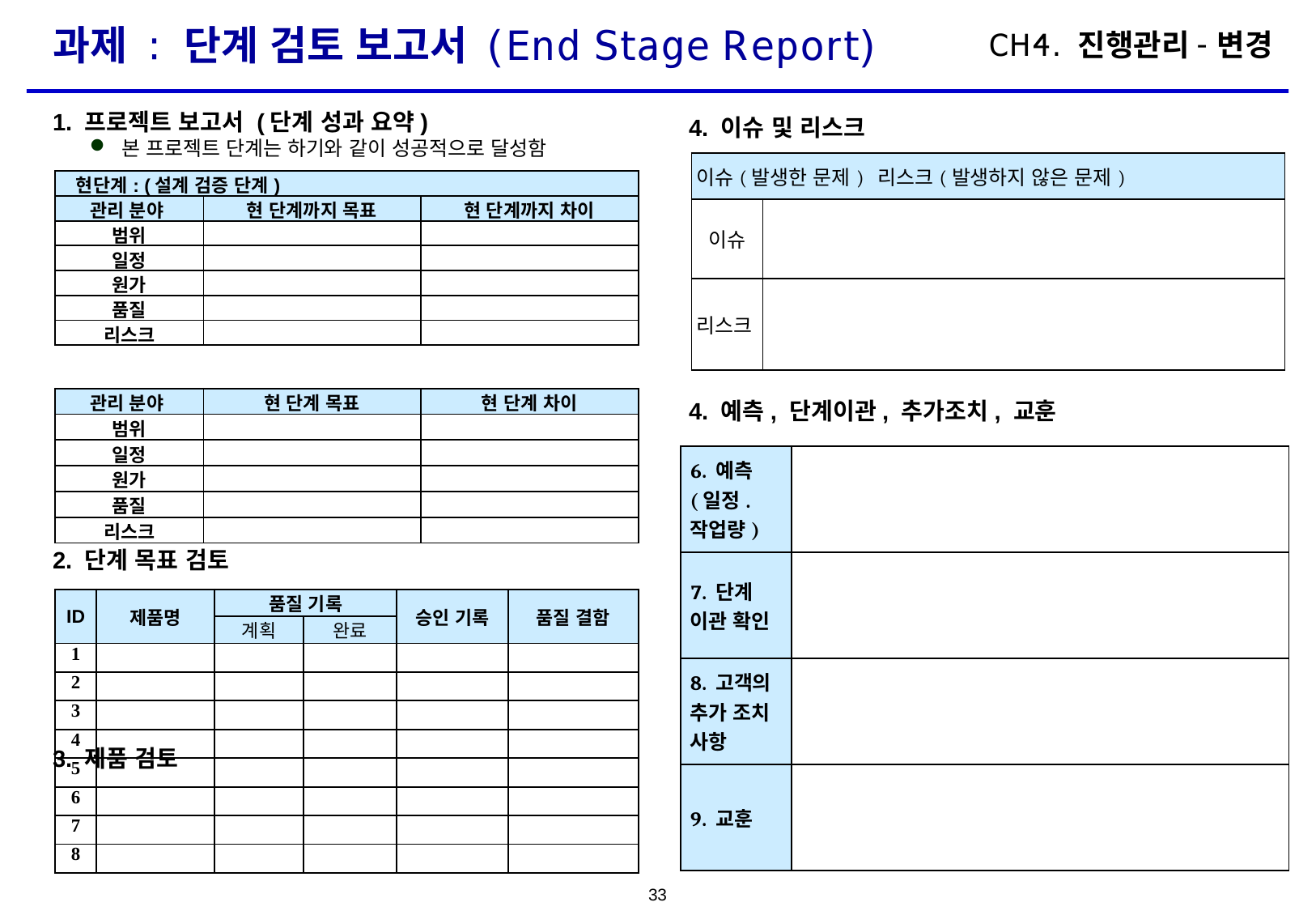

# 과제 : 단계 검토 보고서 (End Stage Report)
CH4. 진행관리-변경
1. 프로젝트 보고서 (단계 성과 요약)
본 프로젝트 단계는 하기와 같이 성공적으로 달성함

2. 단계 목표 검토

3. 제품 검토

4. 이슈 및 리스크

4. 예측, 단계이관, 추가조치, 교훈

| 이슈(발생한 문제) 리스크(발생하지 않은 문제) |  |
| --- | --- |
| 이슈 |  |
| 리스크 |  |
| 현단계: (설계 검증 단계) |  |  |
| --- | --- | --- |
| 관리 분야 | 현 단계까지 목표 | 현 단계까지 차이 |
| 범위 |  |  |
| 일정 |  |  |
| 원가 |  |  |
| 품질 |  |  |
| 리스크 |  |  |

| 관리 분야 | 현 단계 목표 | 현 단계 차이 |
| --- | --- | --- |
| 범위 |  |  |
| 일정 |  |  |
| 원가 |  |  |
| 품질 |  |  |
| 리스크 |  |  |
| 6. 예측 (일정. 작업량) |  |
| --- | --- |
| 7. 단계 이관 확인 |  |
| 8. 고객의 추가 조치 사항 |  |
| 9. 교훈 |  |
| ID | 제품명 | 품질 기록 |  | 승인 기록 | 품질 결함 |
| --- | --- | --- | --- | --- | --- |
|  |  | 계획 | 완료 |  |  |
| 1 |  |  |  |  |  |
| 2 |  |  |  |  |  |
| 3 |  |  |  |  |  |
| 4 |  |  |  |  |  |
| 5 |  |  |  |  |  |
| 6 |  |  |  |  |  |
| 7 |  |  |  |  |  |
| 8 |  |  |  |  |  |